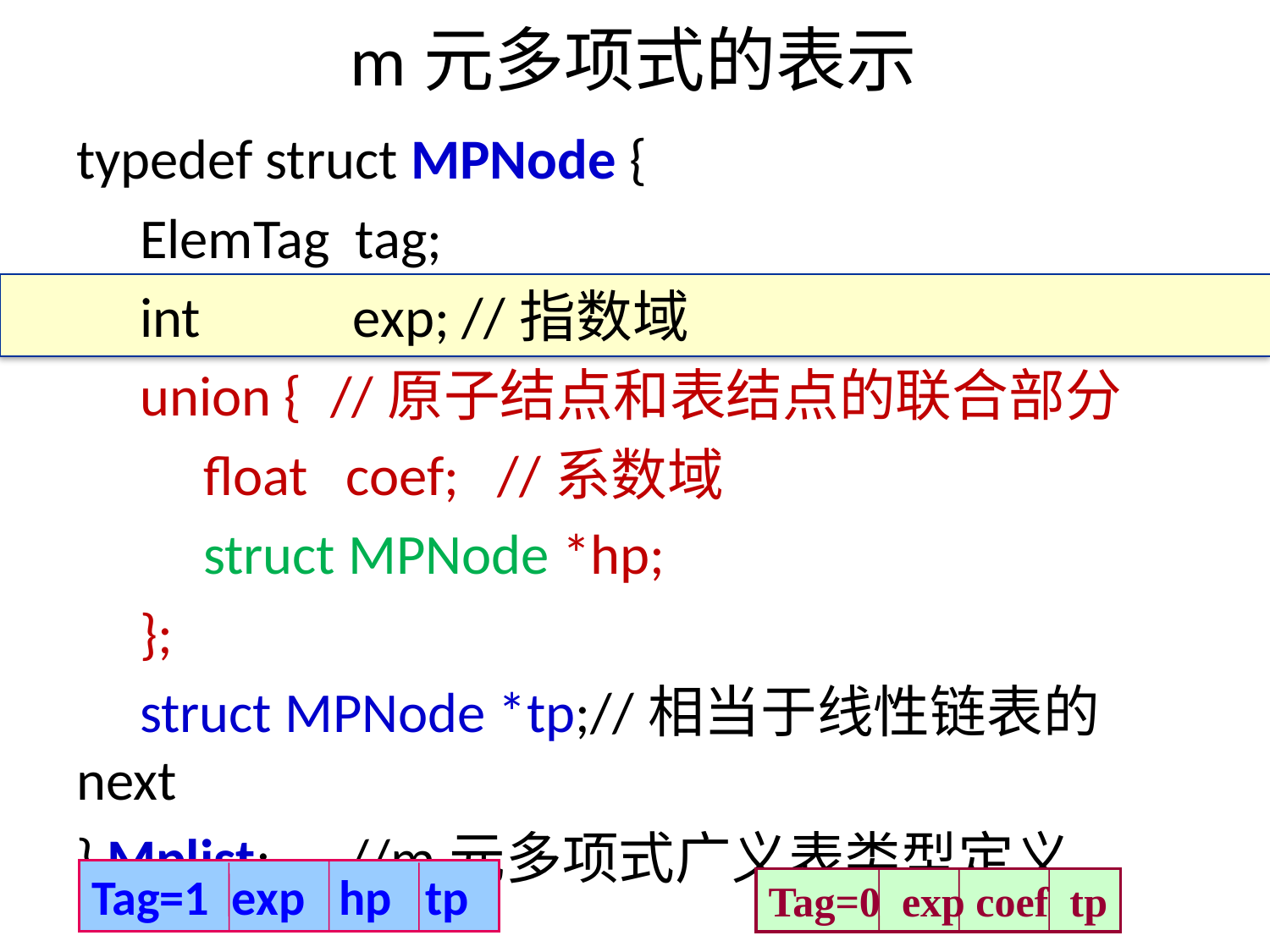

# m元多项式的表示
typedef struct MPNode {
     ElemTag  tag;
     int            exp; //指数域
     union {	//原子结点和表结点的联合部分
          float   coef;   //系数域
	struct MPNode *hp;
     };
     struct MPNode *tp;//相当于线性链表的next
} Mplist;      //m元多项式广义表类型定义

Tag=1  exp   hp   tp

Tag=0  exp coef  tp